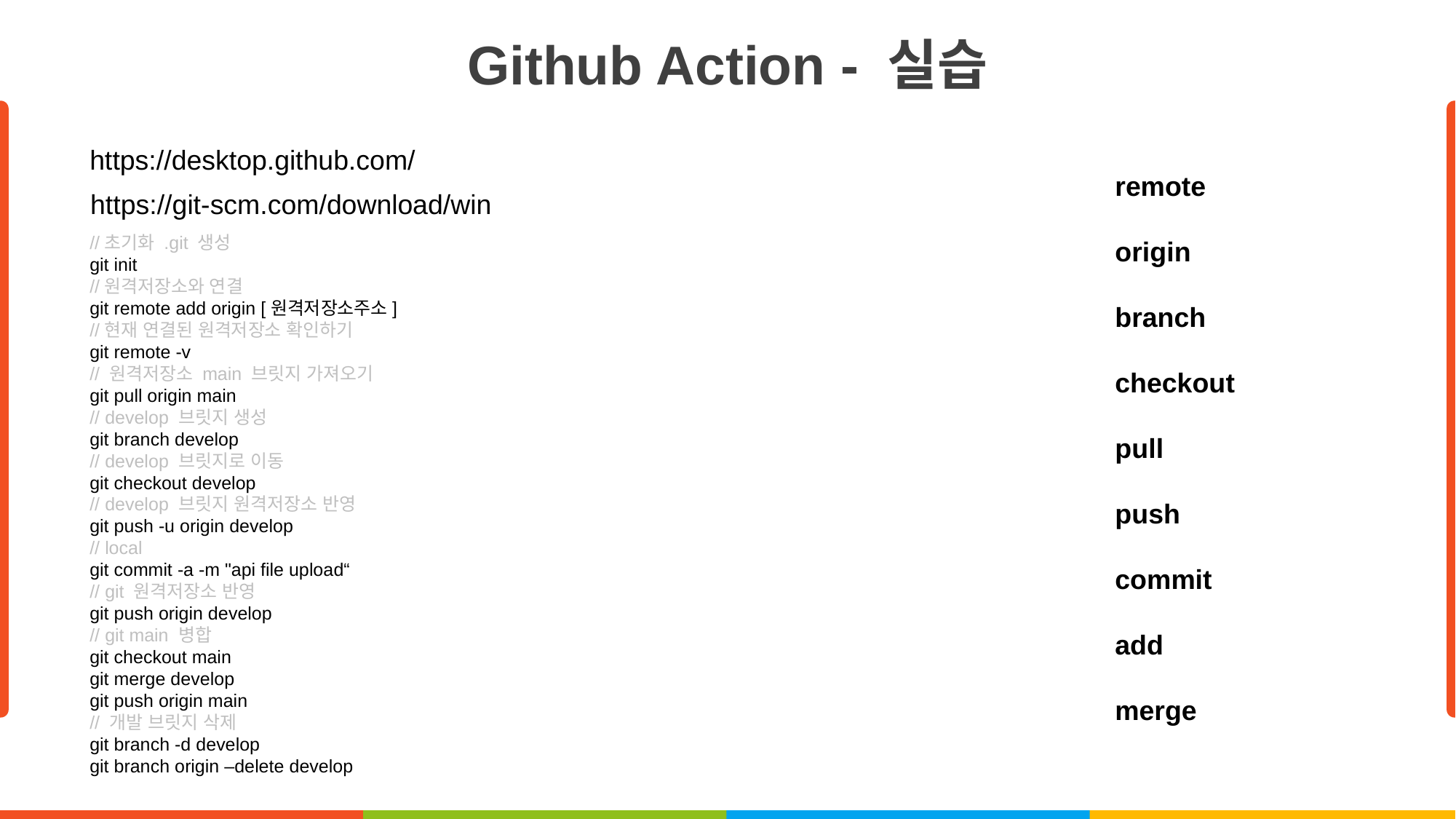

Github Action - 실습

https://desktop.github.com/
remote

origin

branch

checkout

pull

push

commit

add

merge
https://git-scm.com/download/win
//초기화 .git 생성
git init
//원격저장소와 연결
git remote add origin [원격저장소주소]
//현재 연결된 원격저장소 확인하기
git remote -v
// 원격저장소 main 브릿지 가져오기
git pull origin main
// develop 브릿지 생성
git branch develop
// develop 브릿지로 이동
git checkout develop
// develop 브릿지 원격저장소 반영
git push -u origin develop
// local
git commit -a -m "api file upload“
// git 원격저장소 반영
git push origin develop
// git main 병합
git checkout main
git merge develop
git push origin main
// 개발 브릿지 삭제
git branch -d develop
git branch origin –delete develop